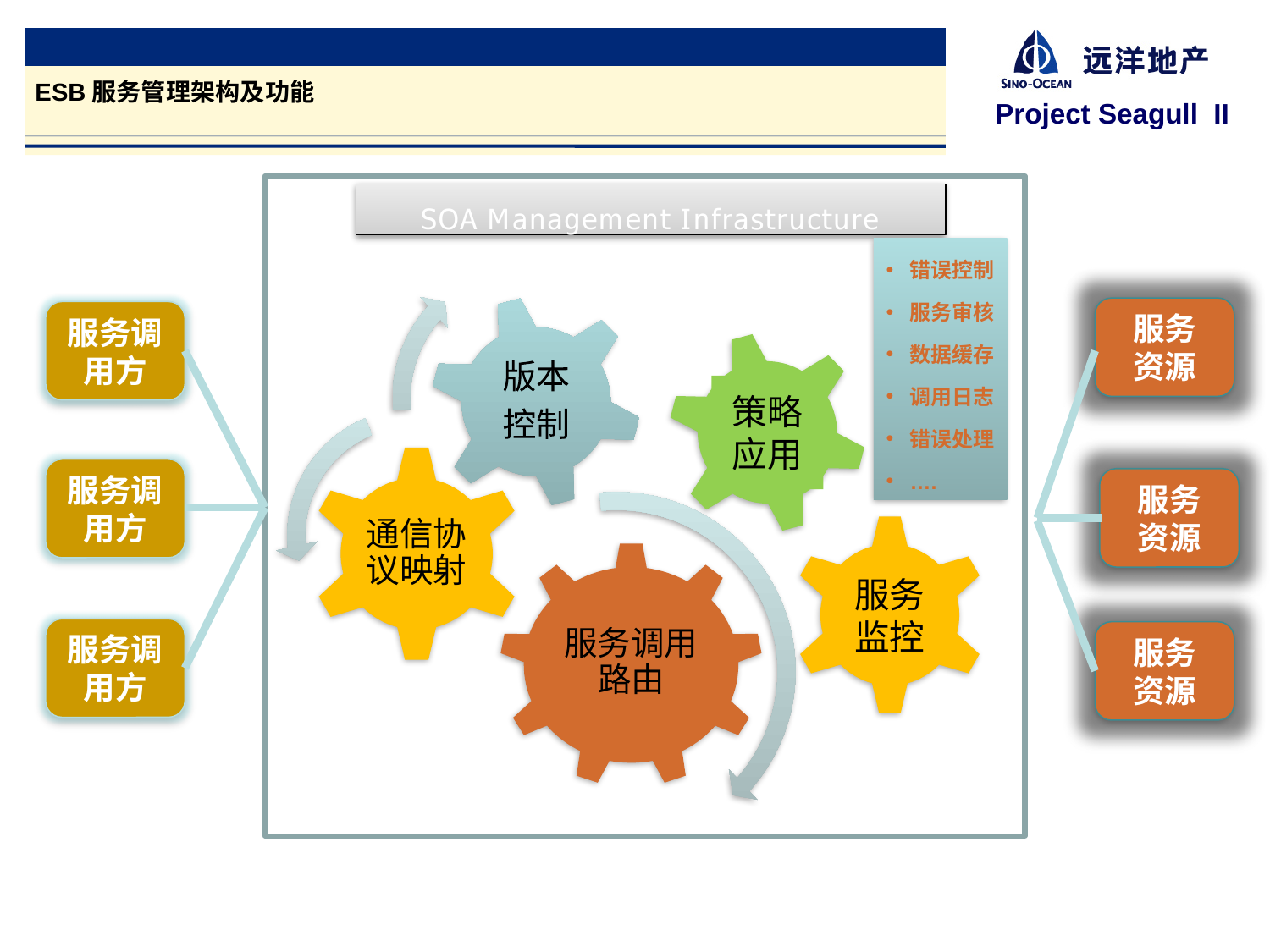

ESB服务管理架构及功能

SOA Management Infrastructure
错误控制
服务审核
数据缓存
调用日志
错误处理
….
服务调用路由
通信协议映射
版本
控制
服务
资源
服务调用方

策略应用
服务调用方
服务
资源

服务监控
服务调用方
服务
资源